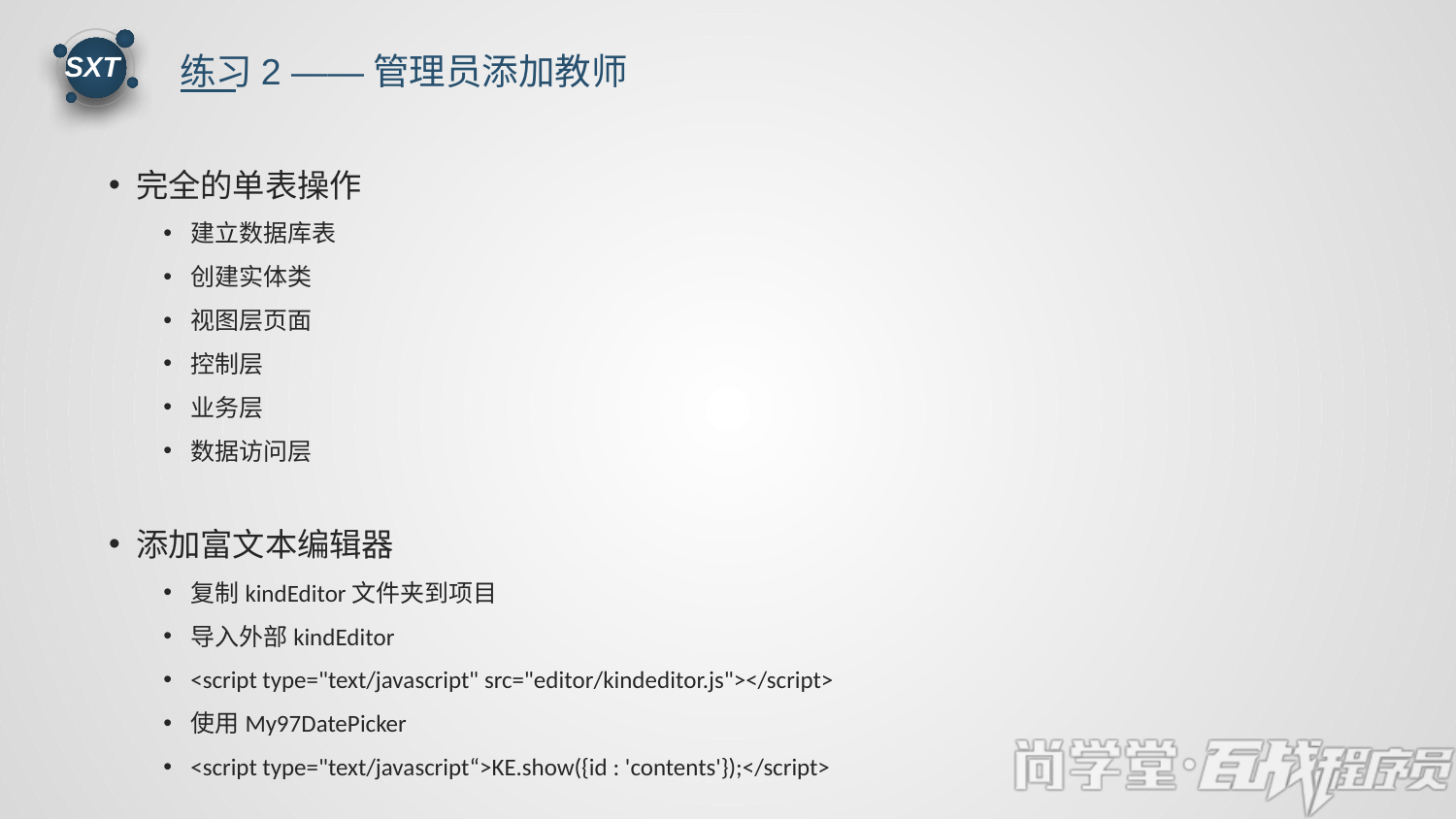

练习2 ——管理员添加教师
SXT
完全的单表操作
建立数据库表
创建实体类
视图层页面
控制层
业务层
数据访问层

添加富文本编辑器
复制kindEditor文件夹到项目
导入外部kindEditor
<script type="text/javascript" src="editor/kindeditor.js"></script>
使用My97DatePicker
<script type="text/javascript“>KE.show({id : 'contents'});</script>